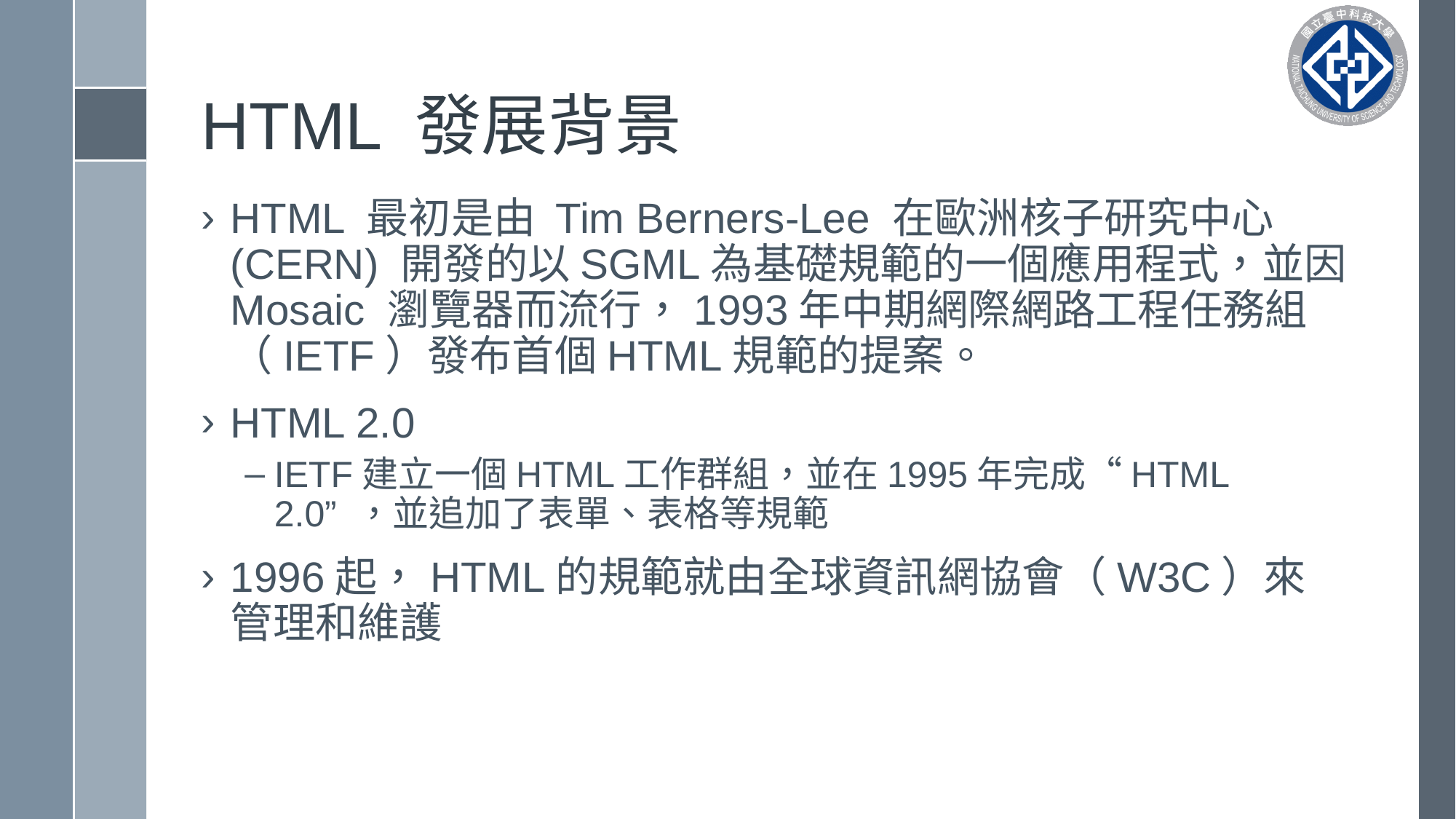

# HTML 發展背景
HTML 最初是由 Tim Berners-Lee 在歐洲核子研究中心(CERN) 開發的以SGML為基礎規範的一個應用程式，並因 Mosaic 瀏覽器而流行，1993年中期網際網路工程任務組（IETF）發布首個HTML規範的提案。
HTML 2.0
IETF建立一個HTML工作群組，並在1995年完成“HTML 2.0” ，並追加了表單、表格等規範
1996起，HTML的規範就由全球資訊網協會（W3C）來管理和維護